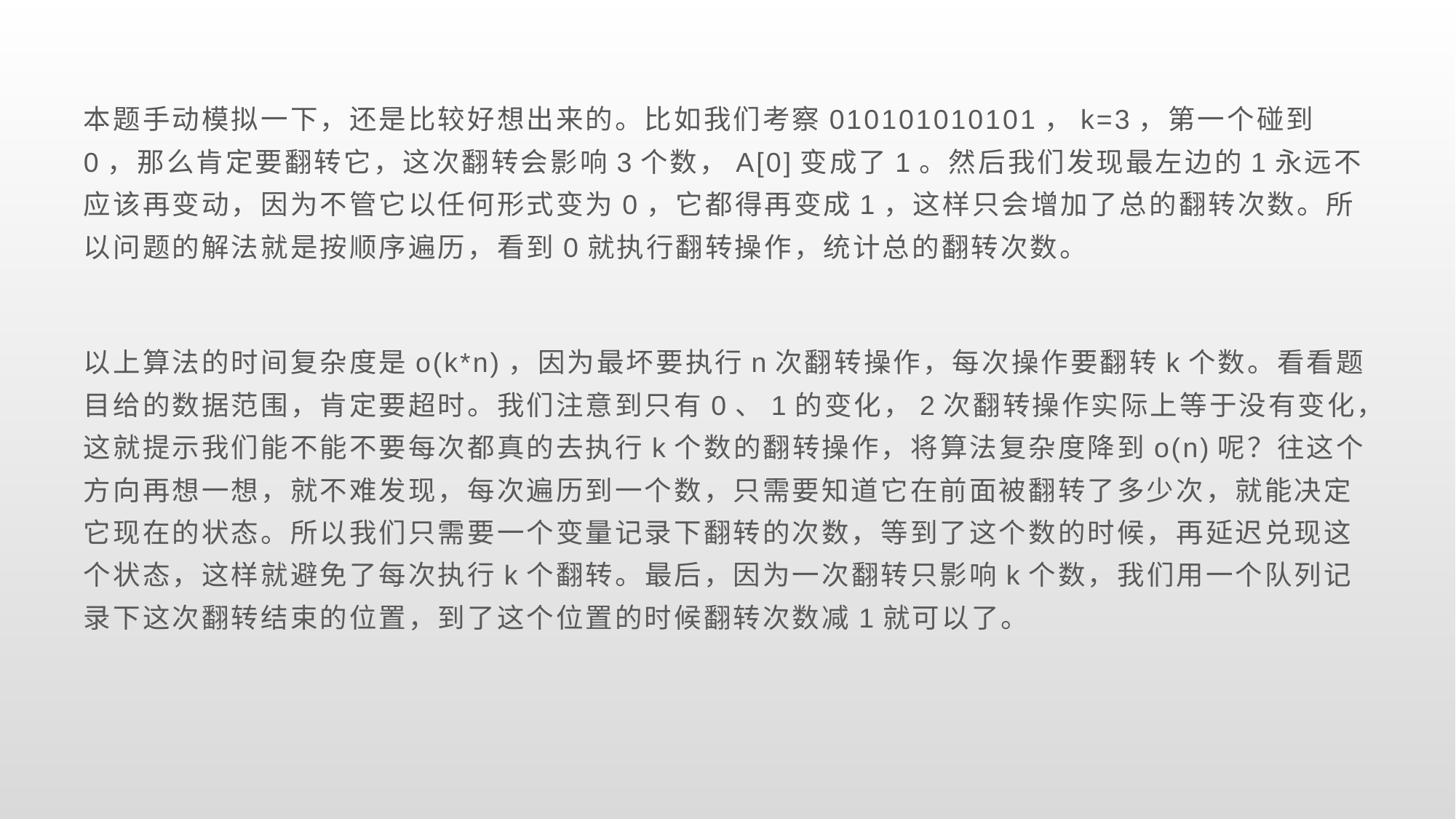

本题手动模拟一下，还是比较好想出来的。比如我们考察010101010101，k=3，第一个碰到0，那么肯定要翻转它，这次翻转会影响3个数，A[0]变成了1。然后我们发现最左边的1永远不应该再变动，因为不管它以任何形式变为0，它都得再变成1，这样只会增加了总的翻转次数。所以问题的解法就是按顺序遍历，看到0就执行翻转操作，统计总的翻转次数。

以上算法的时间复杂度是o(k*n)，因为最坏要执行n次翻转操作，每次操作要翻转k个数。看看题目给的数据范围，肯定要超时。我们注意到只有0、1的变化，2次翻转操作实际上等于没有变化，这就提示我们能不能不要每次都真的去执行k个数的翻转操作，将算法复杂度降到o(n)呢？往这个方向再想一想，就不难发现，每次遍历到一个数，只需要知道它在前面被翻转了多少次，就能决定它现在的状态。所以我们只需要一个变量记录下翻转的次数，等到了这个数的时候，再延迟兑现这个状态，这样就避免了每次执行k个翻转。最后，因为一次翻转只影响k个数，我们用一个队列记录下这次翻转结束的位置，到了这个位置的时候翻转次数减1就可以了。